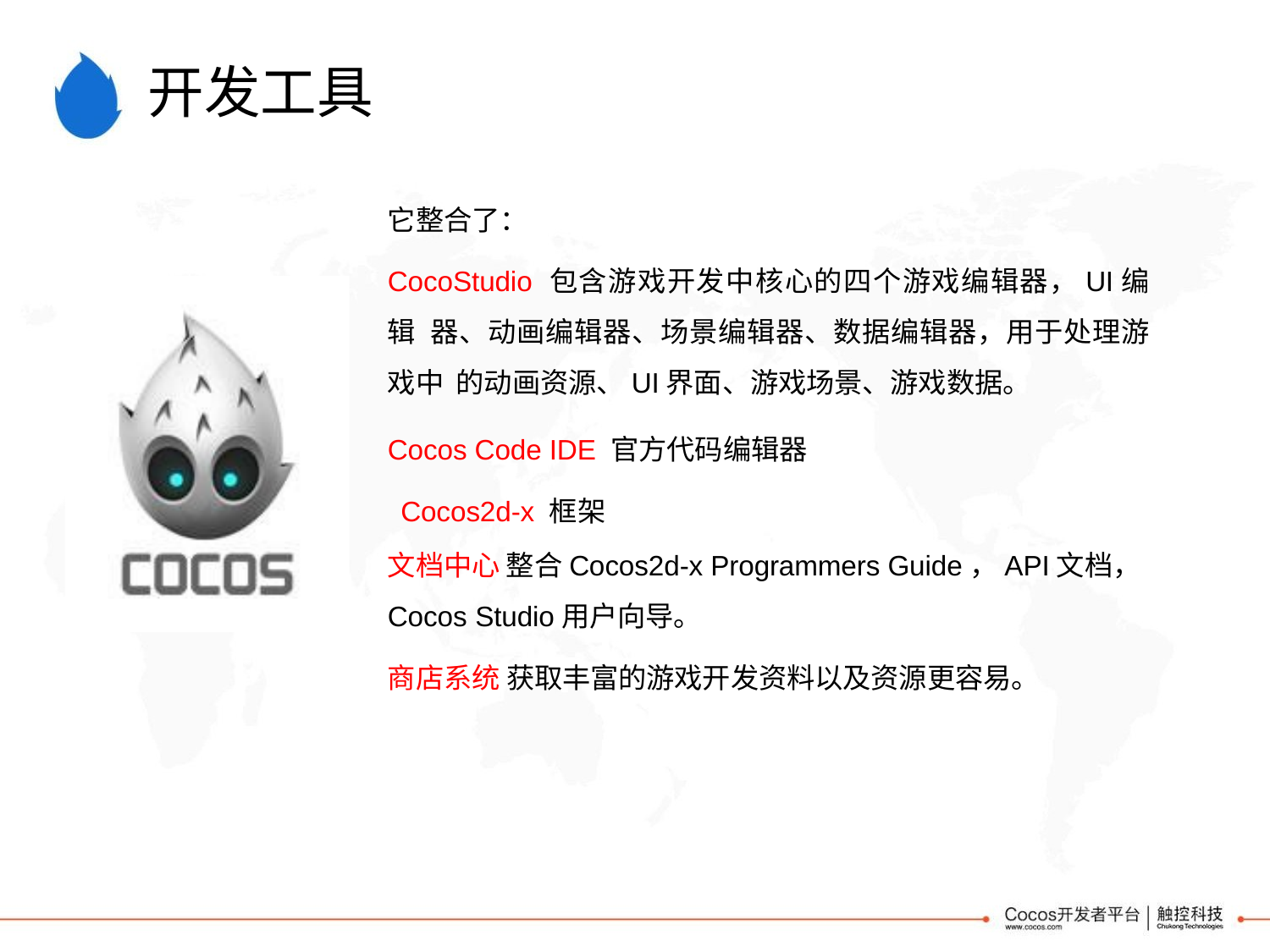

# 开发工具
它整合了：
CocoStudio 包含游戏开发中核心的四个游戏编辑器，UI编辑  器、动画编辑器、场景编辑器、数据编辑器，用于处理游戏中  的动画资源、UI界面、游戏场景、游戏数据。
Cocos Code IDE 官方代码编辑器  Cocos2d-x 框架
文档中心 整合Cocos2d-x Programmers Guide，API文档，  Cocos Studio用户向导。

商店系统 获取丰富的游戏开发资料以及资源更容易。